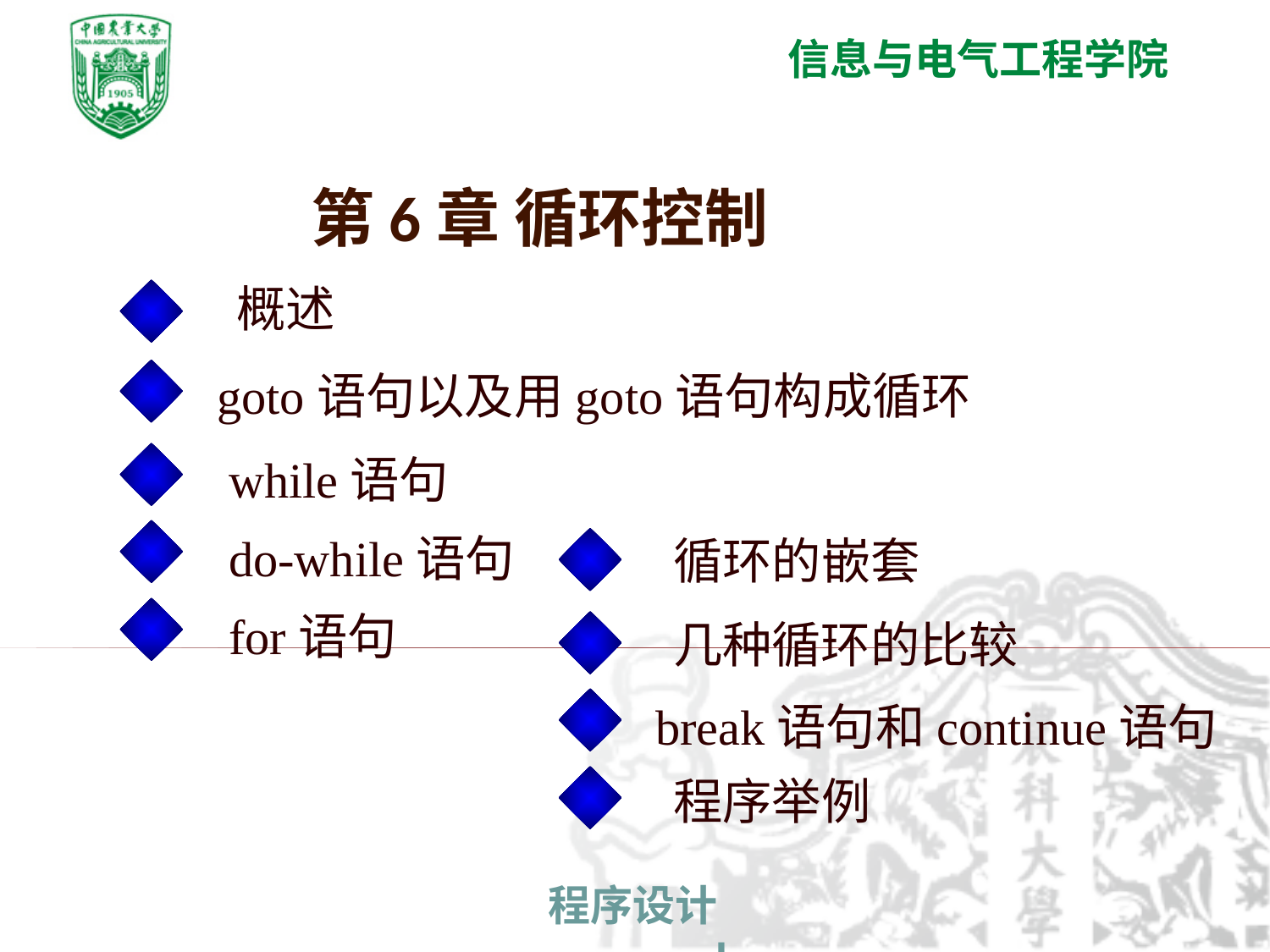

第6章 循环控制
概述

goto语句以及用goto语句构成循环

while语句

do-while语句
循环的嵌套

for语句
几种循环的比较

break语句和continue语句
程序举例